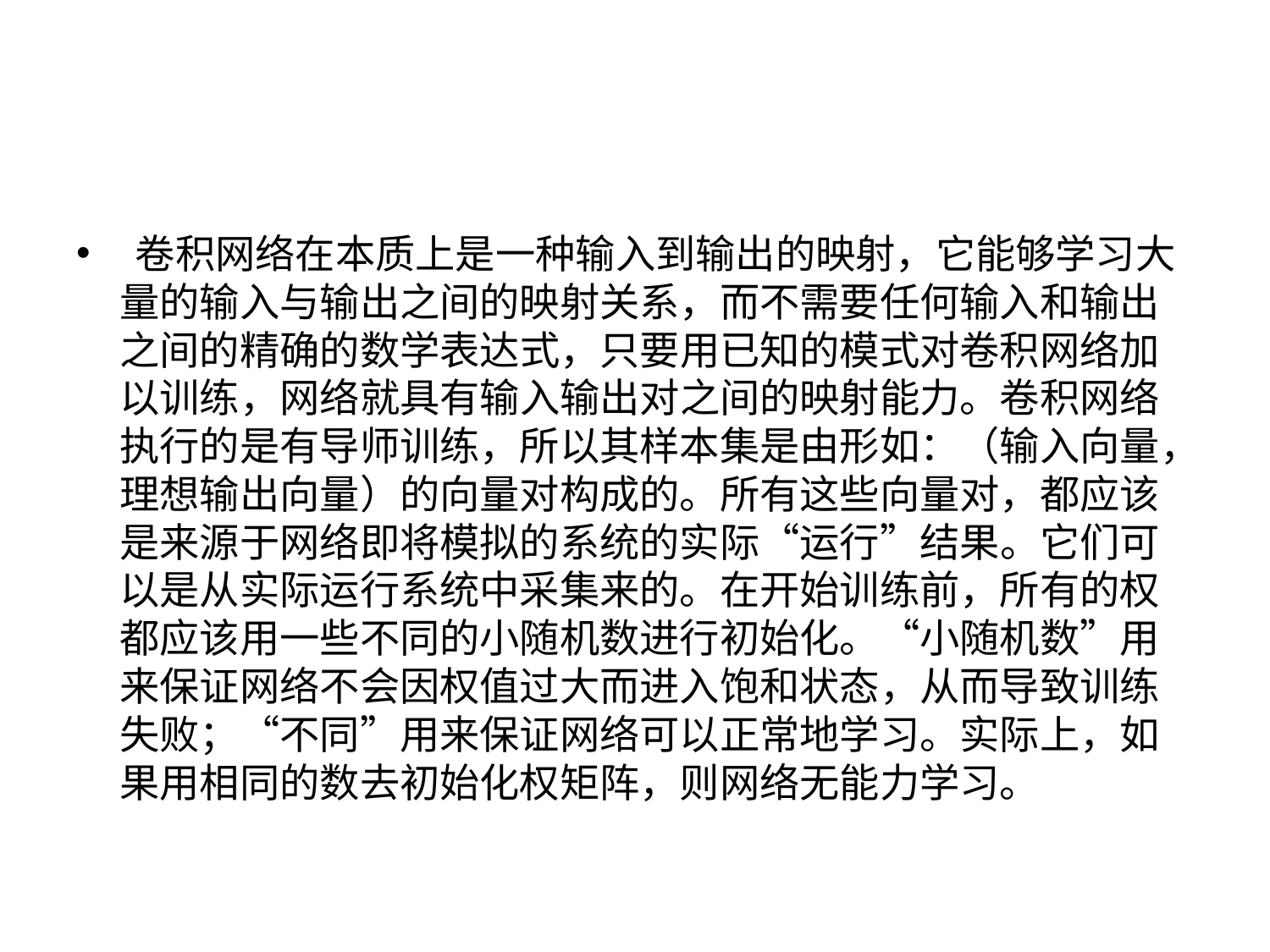

#
 卷积网络在本质上是一种输入到输出的映射，它能够学习大量的输入与输出之间的映射关系，而不需要任何输入和输出之间的精确的数学表达式，只要用已知的模式对卷积网络加以训练，网络就具有输入输出对之间的映射能力。卷积网络执行的是有导师训练，所以其样本集是由形如：（输入向量，理想输出向量）的向量对构成的。所有这些向量对，都应该是来源于网络即将模拟的系统的实际“运行”结果。它们可以是从实际运行系统中采集来的。在开始训练前，所有的权都应该用一些不同的小随机数进行初始化。“小随机数”用来保证网络不会因权值过大而进入饱和状态，从而导致训练失败；“不同”用来保证网络可以正常地学习。实际上，如果用相同的数去初始化权矩阵，则网络无能力学习。